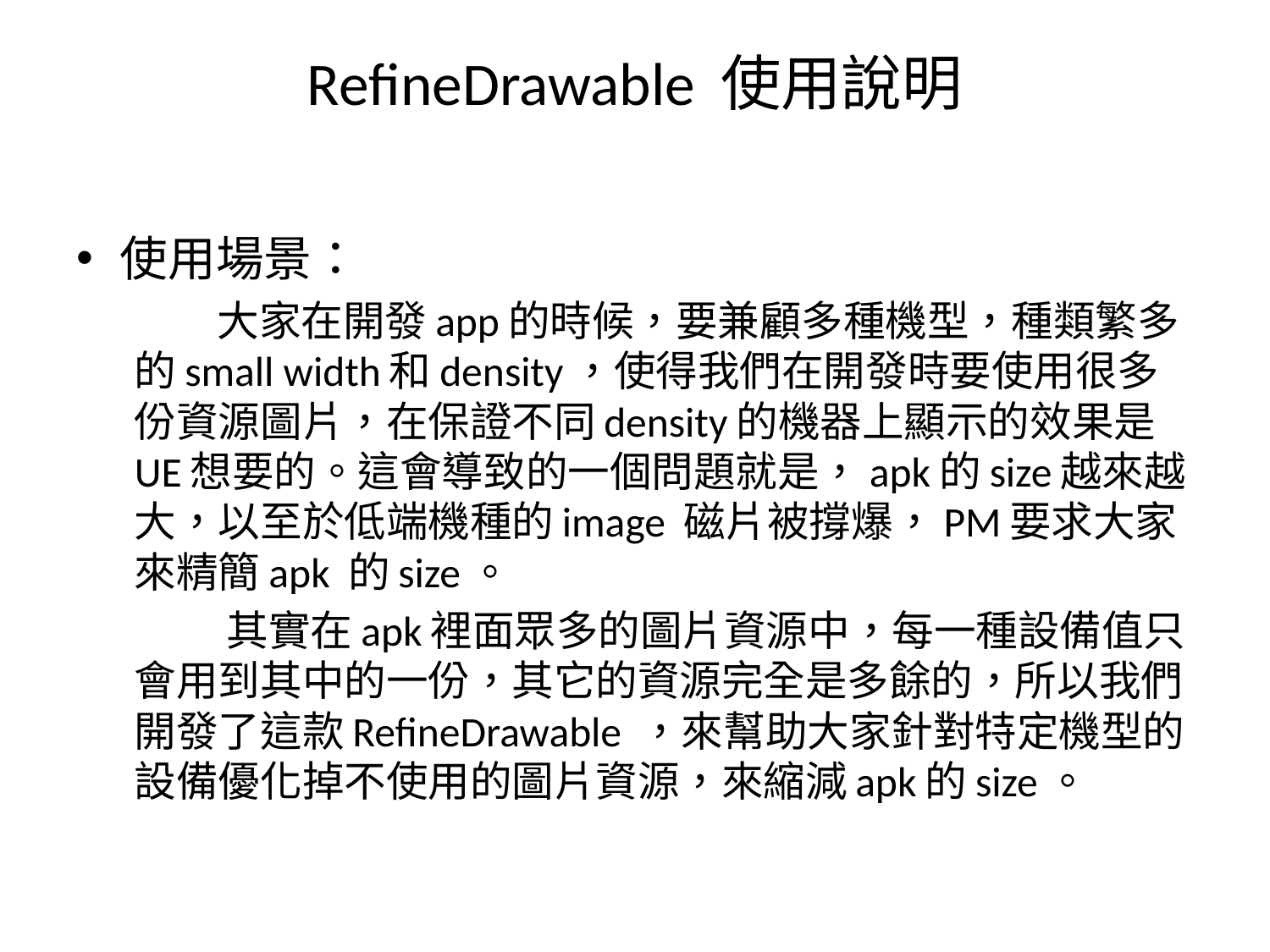

# RefineDrawable 使用說明
使用場景：
        大家在開發app的時候，要兼顧多種機型，種類繁多的small width和density，使得我們在開發時要使用很多份資源圖片，在保證不同density的機器上顯示的效果是UE想要的。這會導致的一個問題就是，apk的size越來越大，以至於低端機種的image 磁片被撐爆，PM要求大家來精簡apk 的size。
         其實在apk裡面眾多的圖片資源中，每一種設備值只會用到其中的一份，其它的資源完全是多餘的，所以我們開發了這款RefineDrawable ，來幫助大家針對特定機型的設備優化掉不使用的圖片資源，來縮減apk的size。